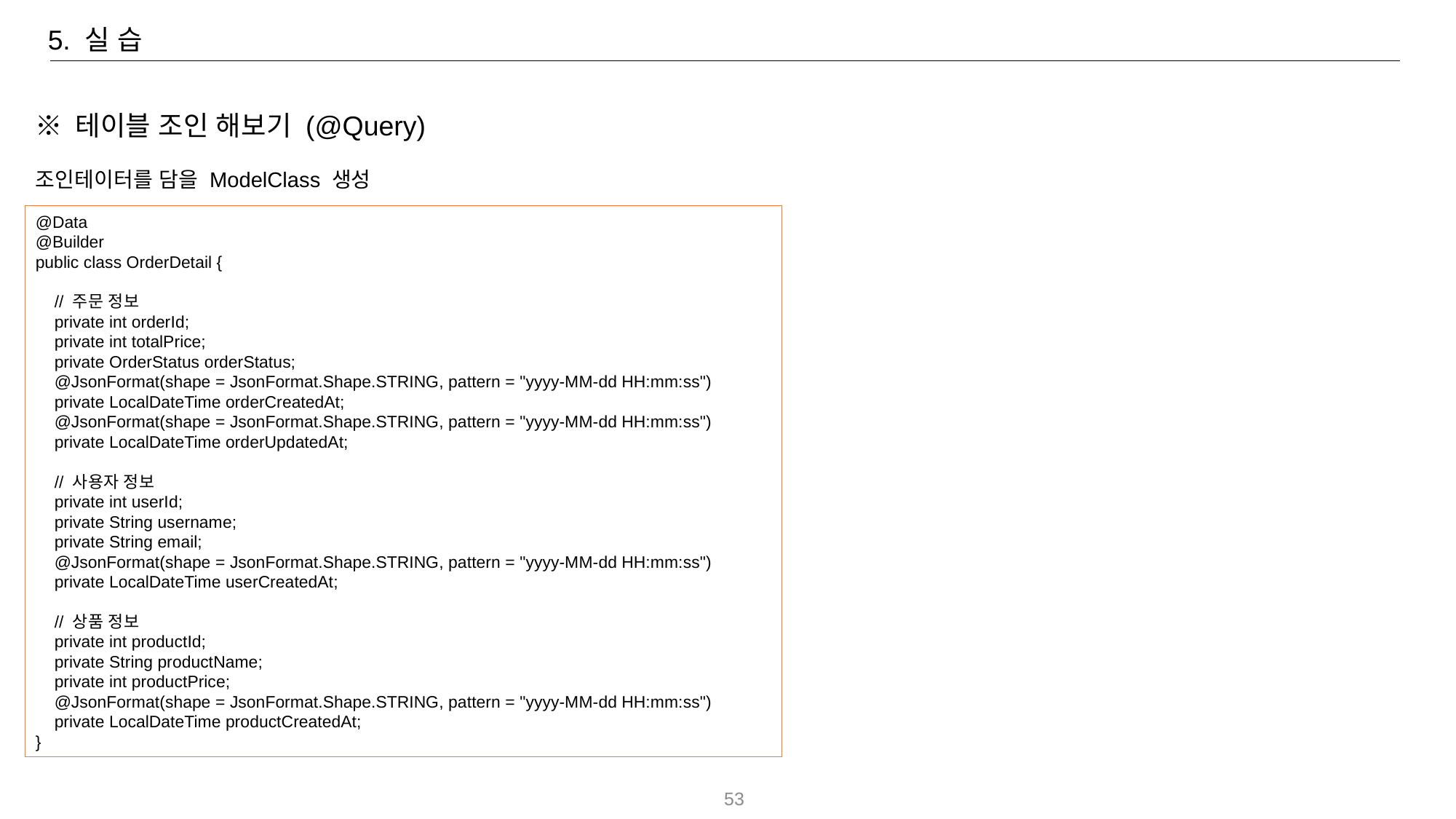

# 5. 실 습

※ 테이블 조인 해보기 (@Query)

조인테이터를 담을 ModelClass 생성

@Data
@Builder
public class OrderDetail {

    // 주문 정보
    private int orderId;
    private int totalPrice;
    private OrderStatus orderStatus;
    @JsonFormat(shape = JsonFormat.Shape.STRING, pattern = "yyyy-MM-dd HH:mm:ss")
    private LocalDateTime orderCreatedAt;
    @JsonFormat(shape = JsonFormat.Shape.STRING, pattern = "yyyy-MM-dd HH:mm:ss")
    private LocalDateTime orderUpdatedAt;

    // 사용자 정보
    private int userId;
    private String username;
    private String email;
    @JsonFormat(shape = JsonFormat.Shape.STRING, pattern = "yyyy-MM-dd HH:mm:ss")
    private LocalDateTime userCreatedAt;

    // 상품 정보
    private int productId;
    private String productName;
    private int productPrice;
    @JsonFormat(shape = JsonFormat.Shape.STRING, pattern = "yyyy-MM-dd HH:mm:ss")
    private LocalDateTime productCreatedAt;
}
53